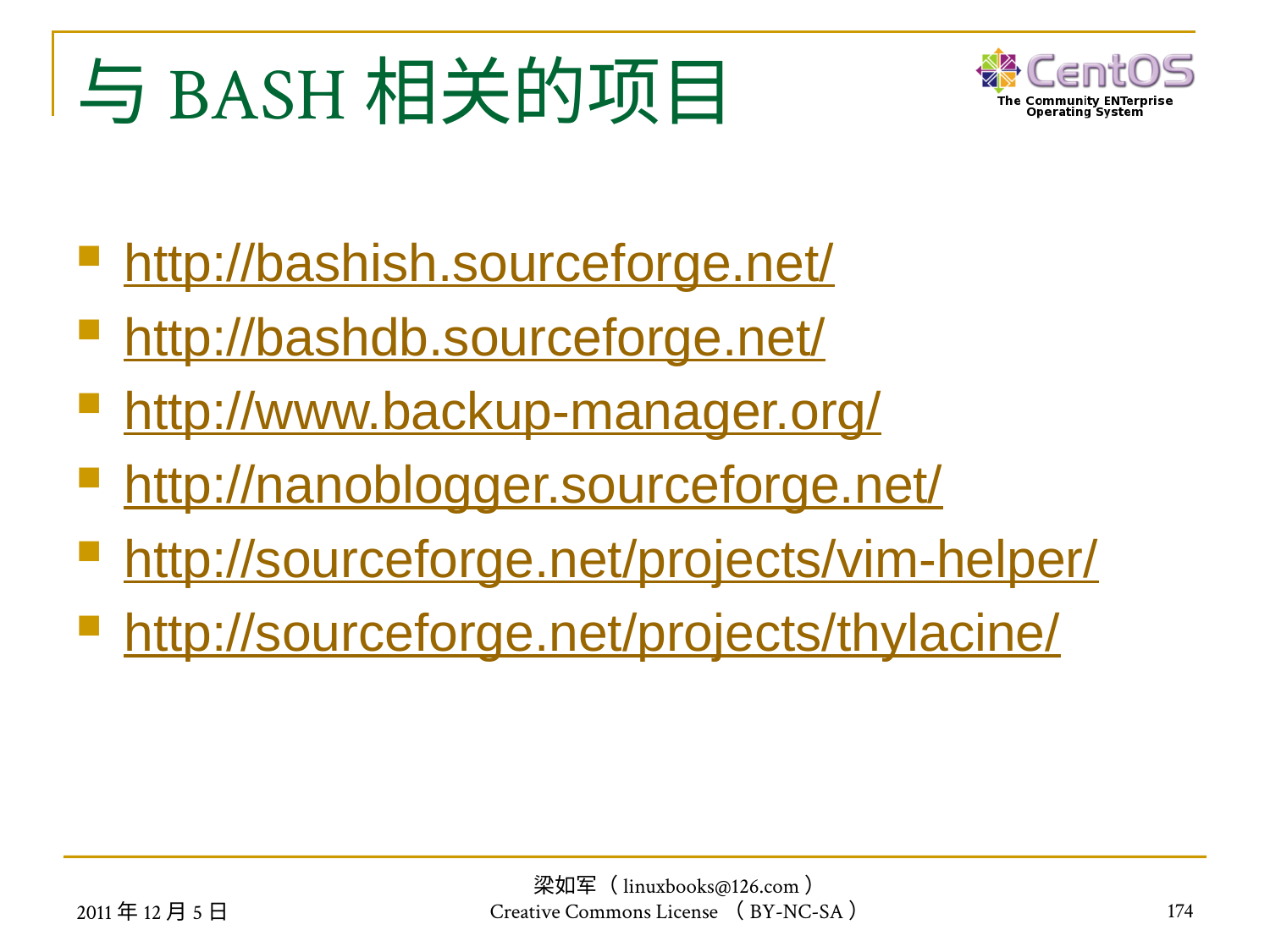

# 与BASH相关的项目
http://bashish.sourceforge.net/
http://bashdb.sourceforge.net/
http://www.backup-manager.org/
http://nanoblogger.sourceforge.net/
http://sourceforge.net/projects/vim-helper/
http://sourceforge.net/projects/thylacine/

梁如军（linuxbooks@126.com）
Creative Commons License（BY-NC-SA）
2011年12月5日
174